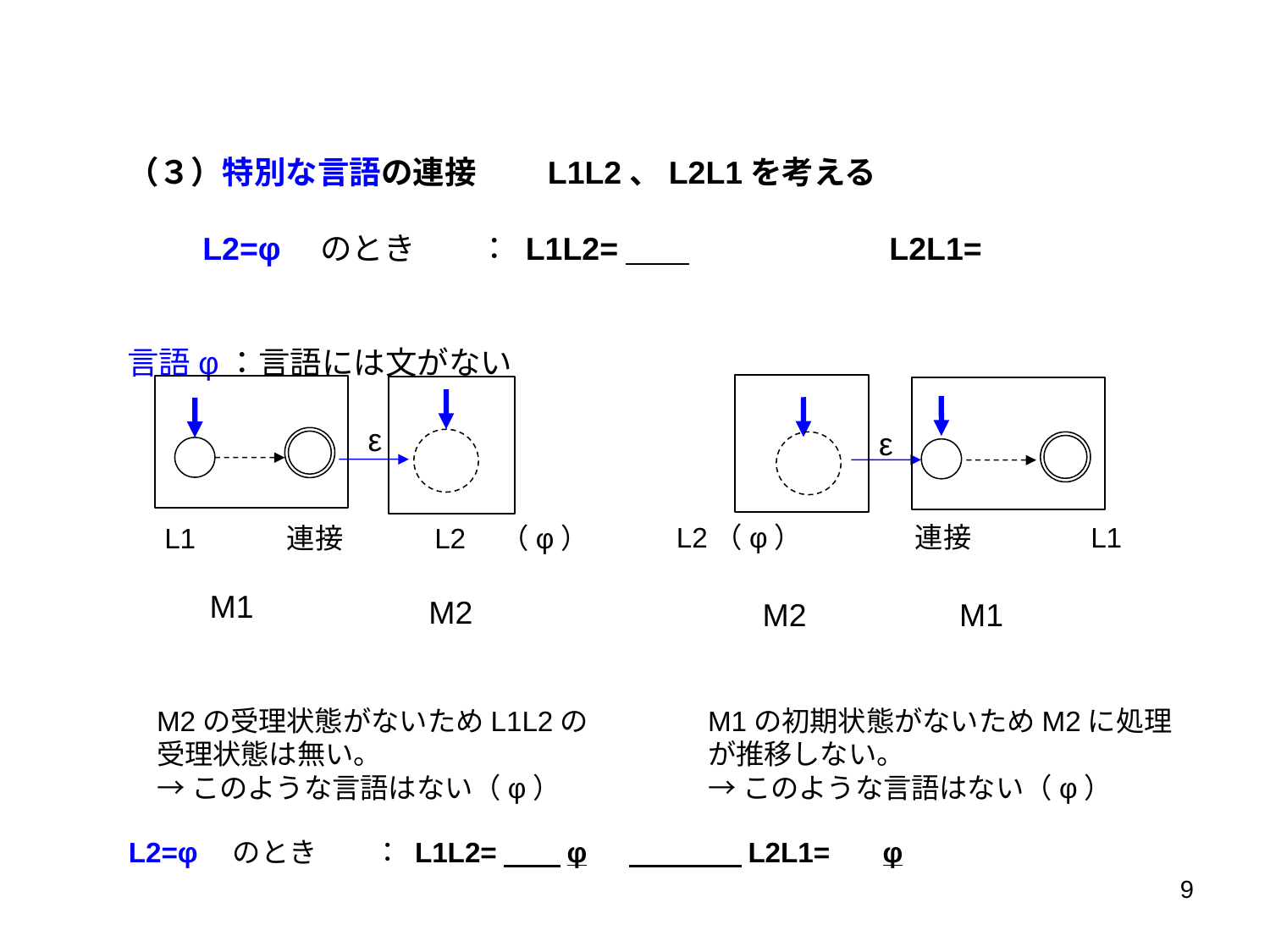

（３）特別な言語の連接　　L1L2、L2L1を考える

　     L2=φ　のとき　　： L1L2=　　		L2L1=

言語φ：言語には文がない

ε
ε

L2（φ）　　　　連接　　　　L1
L1　　　連接　　　L2　（φ）
M1
M2
M2
M1
M2の受理状態がないためL1L2の
受理状態は無い。
→このような言語はない（φ）
M1の初期状態がないためM2に処理
が推移しない。
→このような言語はない（φ）
 L2=φ　のとき　　： L1L2=　　φ	　　　　L2L1=	φ

9